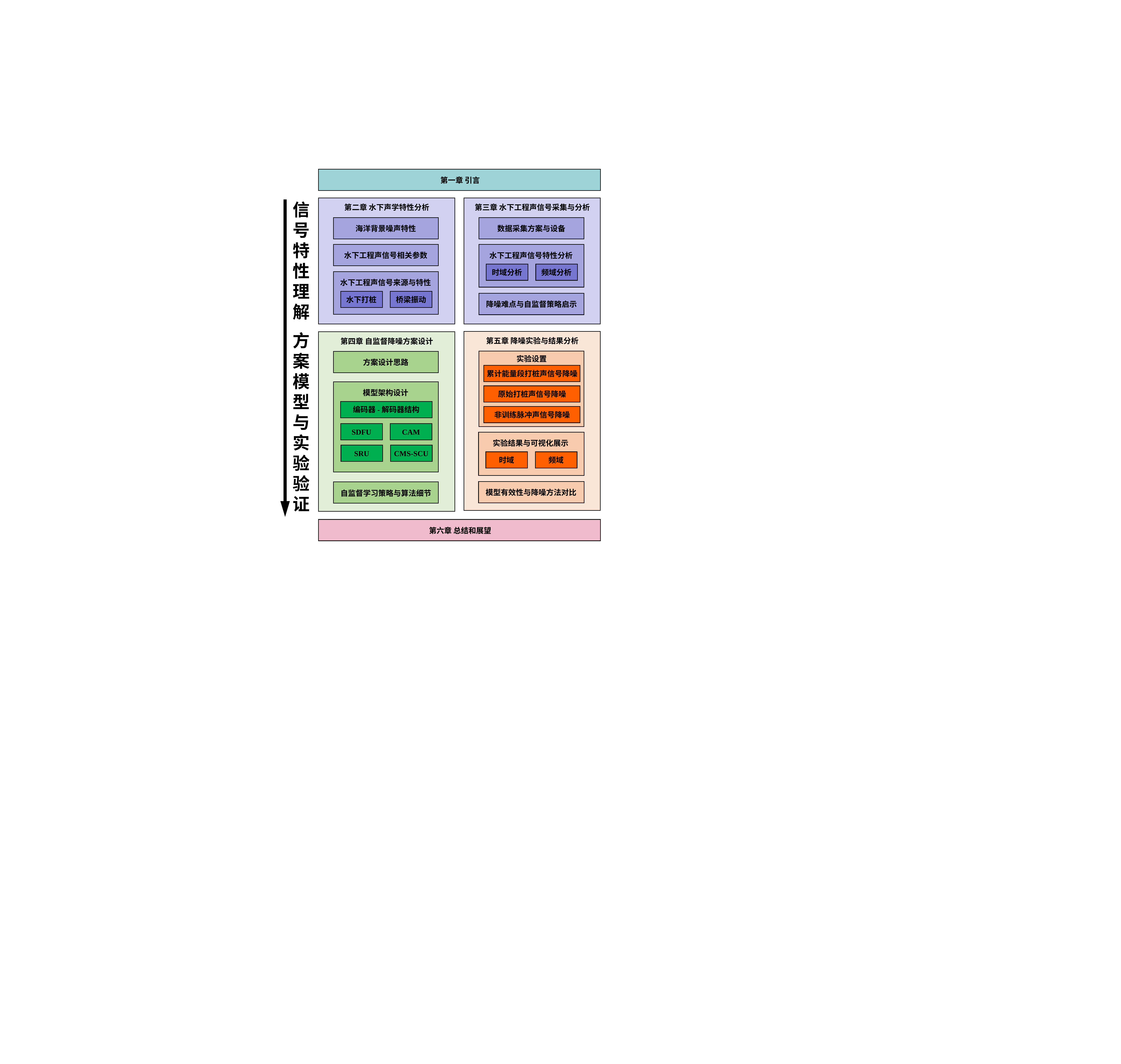

第一章 引言
信号特性理解

第二章 水下声学特性分析

海洋背景噪声特性

水下工程声信号相关参数

水下工程声信号来源与特性

水下打桩

桥梁振动

第三章 水下工程声信号采集与分析

数据采集方案与设备

水下工程声信号特性分析

时域分析

频域分析

降噪难点与自监督策略启示
方案模型与实验验证

第五章 降噪实验与结果分析

实验设置

累计能量段打桩声信号降噪

原始打桩声信号降噪

非训练脉冲声信号降噪

实验结果与可视化展示

时域

频域

模型有效性与降噪方法对比

第四章 自监督降噪方案设计

方案设计思路

模型架构设计

编码器-解码器结构

SDFU

CAM

SRU

CMS-SCU

自监督学习策略与算法细节

第六章 总结和展望